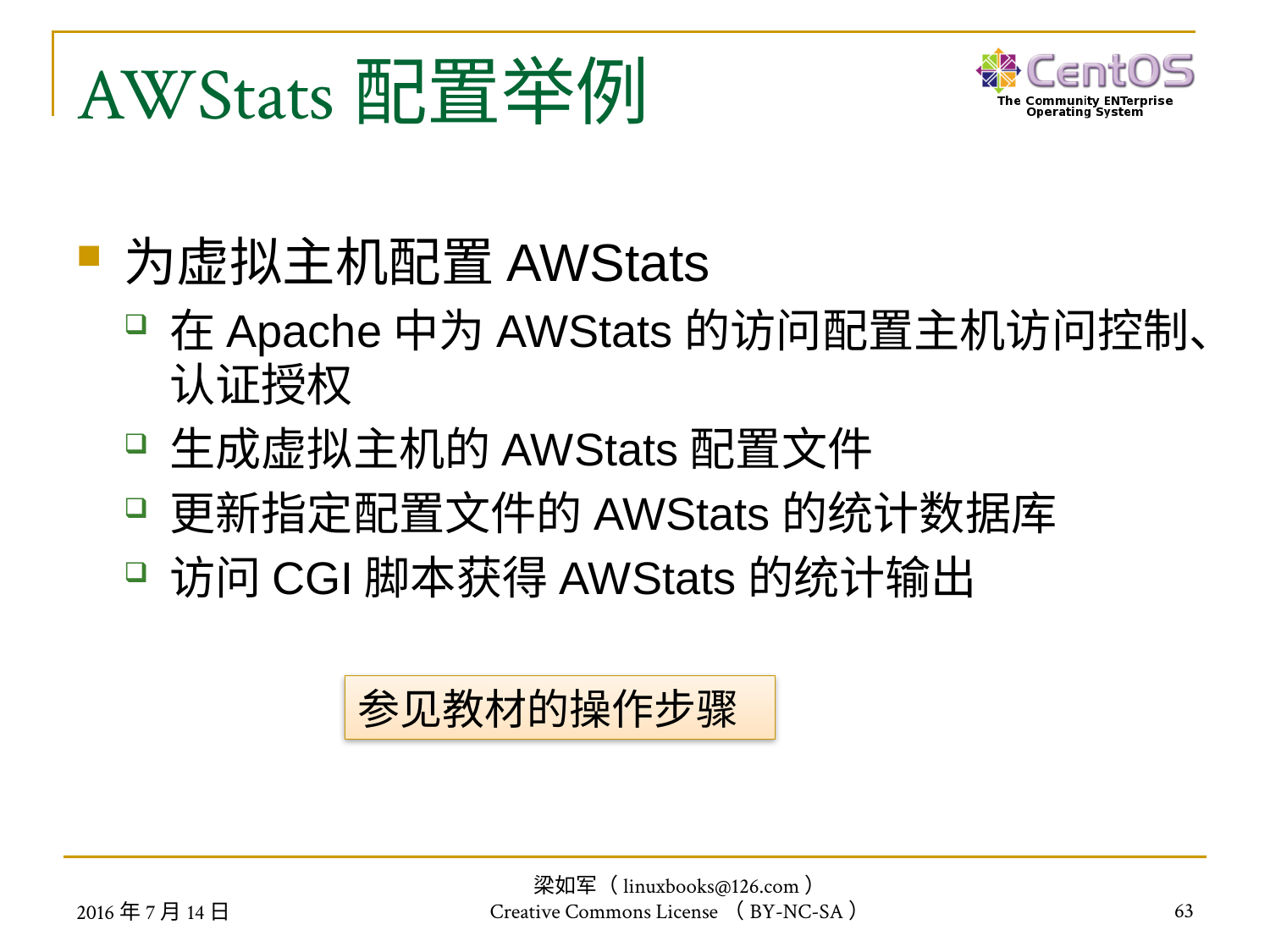

# AWStats配置举例
为虚拟主机配置AWStats
在Apache中为AWStats的访问配置主机访问控制、认证授权
生成虚拟主机的AWStats配置文件
更新指定配置文件的AWStats的统计数据库
访问CGI脚本获得AWStats的统计输出
参见教材的操作步骤
梁如军（linuxbooks@126.com）
Creative Commons License（BY-NC-SA）
2016年7月14日
63